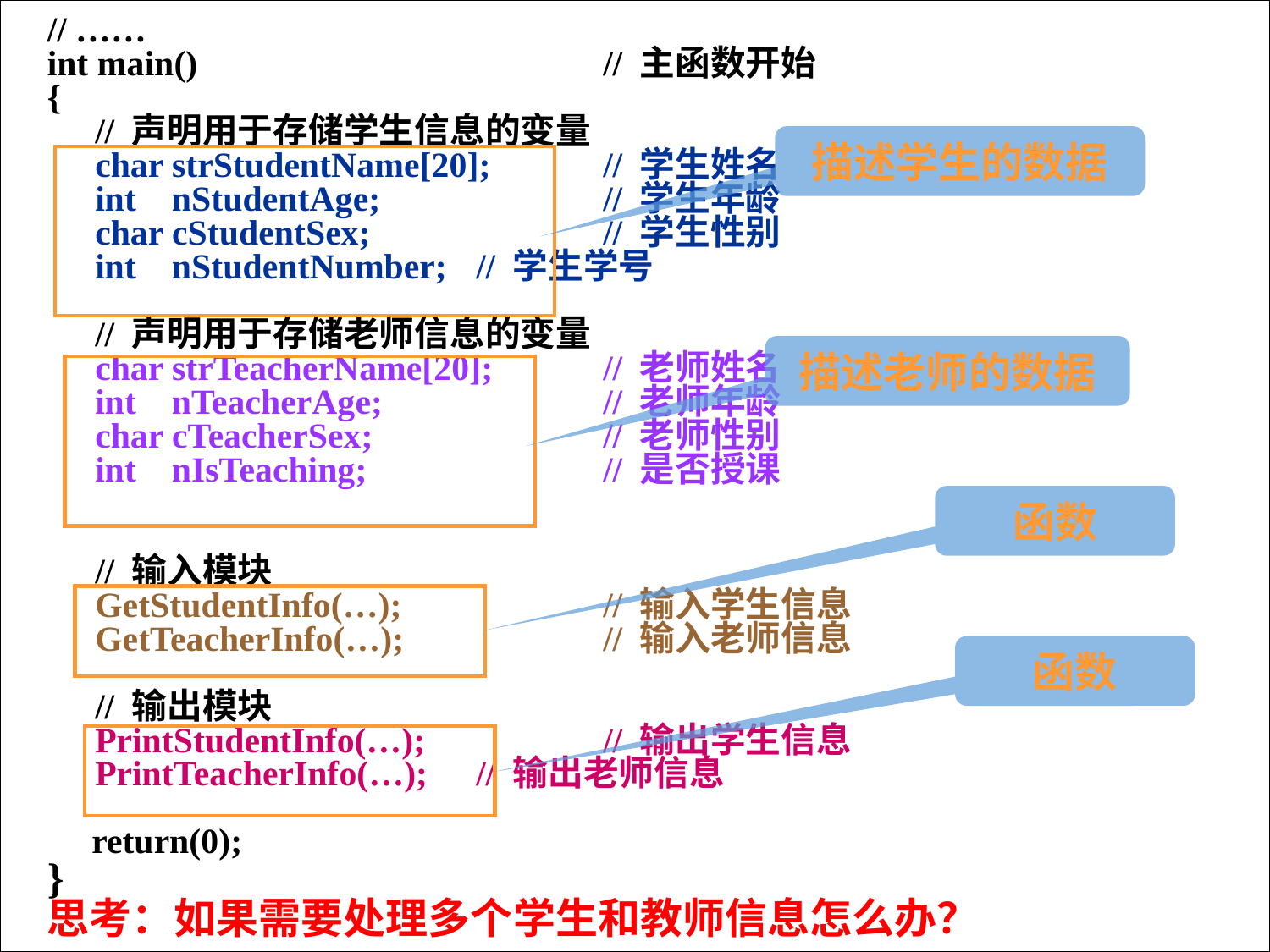

// ……
int main()				// 主函数开始
{
	// 声明用于存储学生信息的变量
	char strStudentName[20];	// 学生姓名
	int    nStudentAge;		// 学生年龄
	char cStudentSex;		// 学生性别
	int    nStudentNumber; 	// 学生学号

	// 声明用于存储老师信息的变量
	char strTeacherName[20];	// 老师姓名
	int    nTeacherAge;		// 老师年龄
	char cTeacherSex;		// 老师性别
	int    nIsTeaching; 		// 是否授课

	// 输入模块
	GetStudentInfo(…);		// 输入学生信息
	GetTeacherInfo(…);		// 输入老师信息

	// 输出模块
	PrintStudentInfo(…);		// 输出学生信息
	PrintTeacherInfo(…);	// 输出老师信息

     return(0);
}
思考：如果需要处理多个学生和教师信息怎么办？
描述学生的数据

描述老师的数据

函数

函数

65
http://xinxi.xaufe.edu.cn